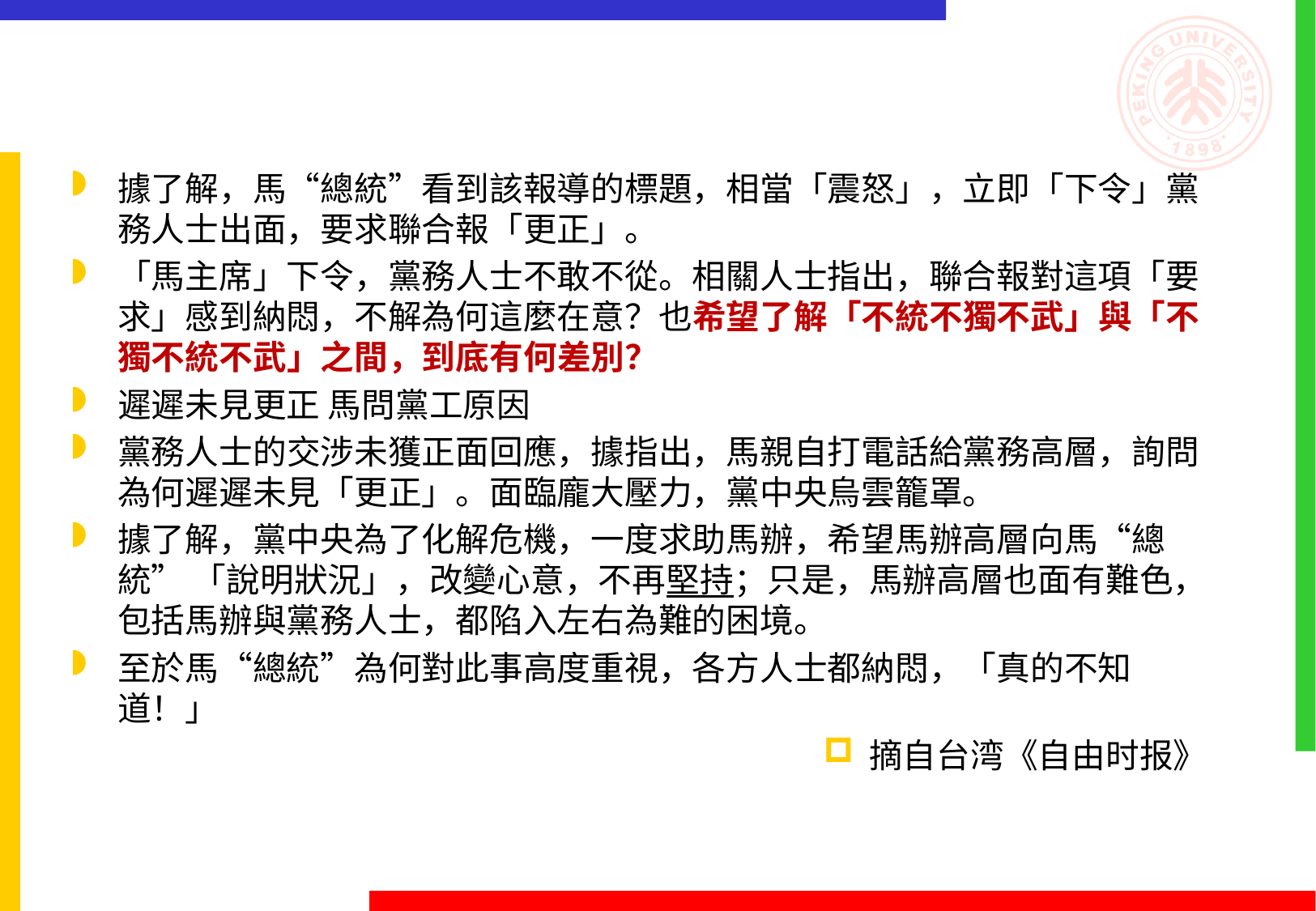

#
據了解，馬“總統”看到該報導的標題，相當「震怒」，立即「下令」黨務人士出面，要求聯合報「更正」。
「馬主席」下令，黨務人士不敢不從。相關人士指出，聯合報對這項「要求」感到納悶，不解為何這麼在意？也希望了解「不統不獨不武」與「不獨不統不武」之間，到底有何差別？
遲遲未見更正 馬問黨工原因
黨務人士的交涉未獲正面回應，據指出，馬親自打電話給黨務高層，詢問為何遲遲未見「更正」。面臨龐大壓力，黨中央烏雲籠罩。
據了解，黨中央為了化解危機，一度求助馬辦，希望馬辦高層向馬“總統” 「說明狀況」，改變心意，不再堅持；只是，馬辦高層也面有難色，包括馬辦與黨務人士，都陷入左右為難的困境。
至於馬“總統”為何對此事高度重視，各方人士都納悶，「真的不知道！」
摘自台湾《自由时报》